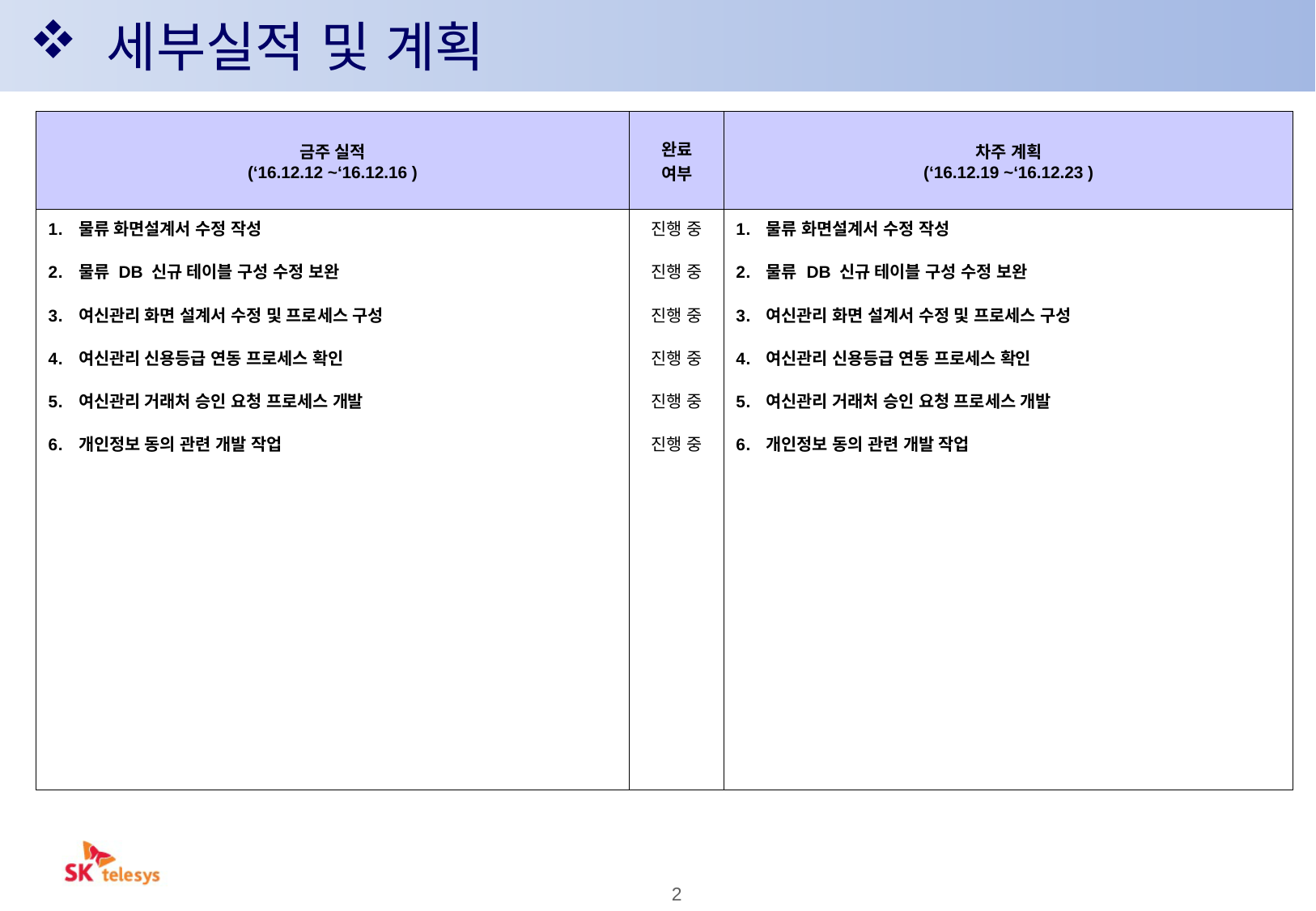

세부실적 및 계획
| 금주 실적 (‘16.12.12 ~‘16.12.16 ) | 완료 여부 | 차주 계획 (‘16.12.19 ~‘16.12.23 ) |
| --- | --- | --- |
| 물류 화면설계서 수정 작성 물류 DB 신규 테이블 구성 수정 보완 여신관리 화면 설계서 수정 및 프로세스 구성 여신관리 신용등급 연동 프로세스 확인 여신관리 거래처 승인 요청 프로세스 개발 개인정보 동의 관련 개발 작업 | 진행 중 진행 중 진행 중 진행 중 진행 중 진행 중 | 물류 화면설계서 수정 작성 물류 DB 신규 테이블 구성 수정 보완 여신관리 화면 설계서 수정 및 프로세스 구성 여신관리 신용등급 연동 프로세스 확인 여신관리 거래처 승인 요청 프로세스 개발 개인정보 동의 관련 개발 작업 |